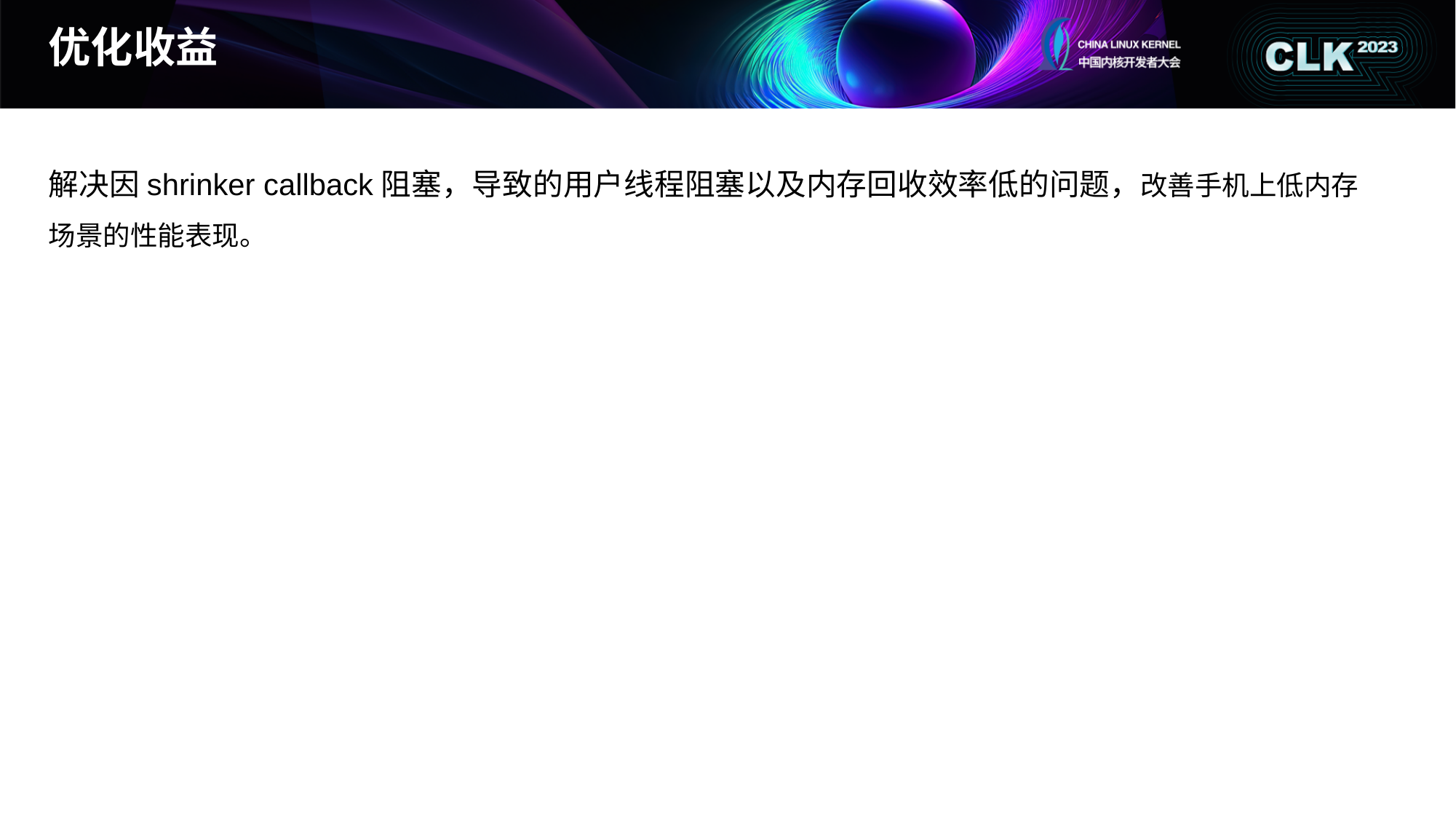

# 优化收益
解决因shrinker callback阻塞，导致的用户线程阻塞以及内存回收效率低的问题，改善手机上低内存场景的性能表现。